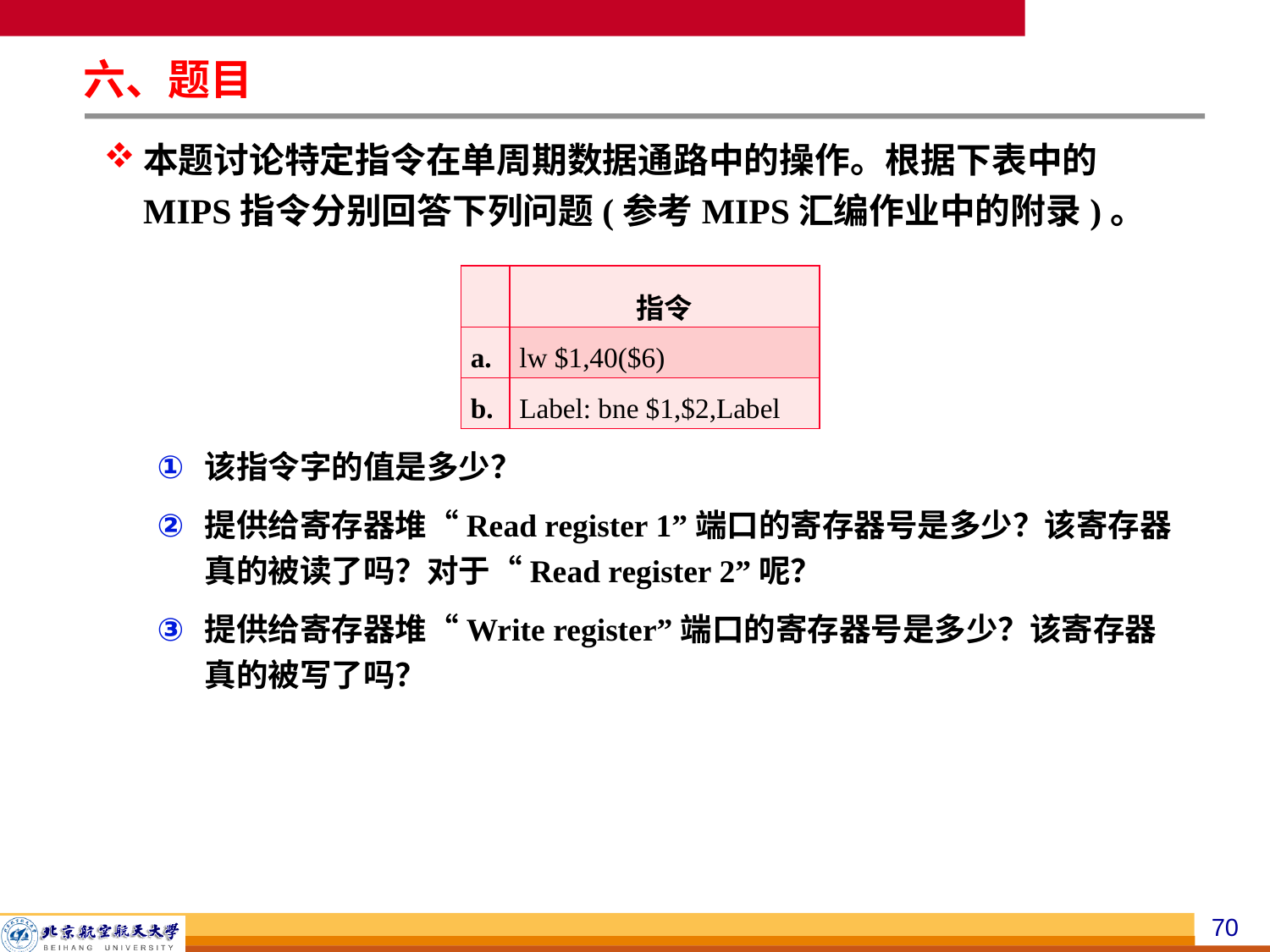

六、题目
本题讨论特定指令在单周期数据通路中的操作。根据下表中的MIPS指令分别回答下列问题(参考MIPS汇编作业中的附录)。

该指令字的值是多少？
提供给寄存器堆“Read register 1”端口的寄存器号是多少？该寄存器真的被读了吗？对于“Read register 2”呢？
提供给寄存器堆“Write register”端口的寄存器号是多少？该寄存器真的被写了吗？
|  | 指令 |
| --- | --- |
| a. | lw $1,40($6) |
| b. | Label: bne $1,$2,Label |